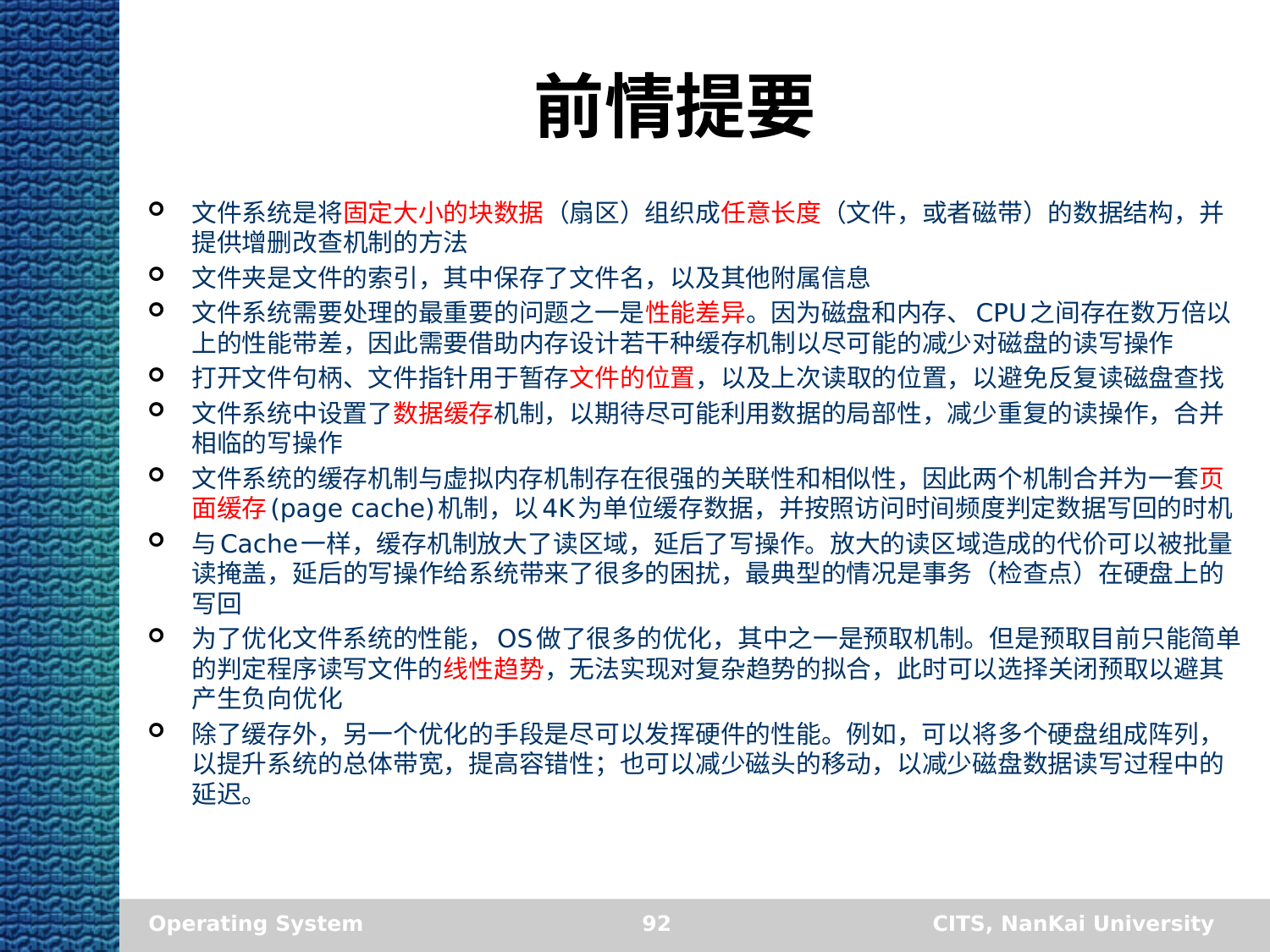

# 前情提要
文件系统是将固定大小的块数据（扇区）组织成任意长度（文件，或者磁带）的数据结构，并提供增删改查机制的方法
文件夹是文件的索引，其中保存了文件名，以及其他附属信息
文件系统需要处理的最重要的问题之一是性能差异。因为磁盘和内存、CPU之间存在数万倍以上的性能带差，因此需要借助内存设计若干种缓存机制以尽可能的减少对磁盘的读写操作
打开文件句柄、文件指针用于暂存文件的位置，以及上次读取的位置，以避免反复读磁盘查找
文件系统中设置了数据缓存机制，以期待尽可能利用数据的局部性，减少重复的读操作，合并相临的写操作
文件系统的缓存机制与虚拟内存机制存在很强的关联性和相似性，因此两个机制合并为一套页面缓存(page cache)机制，以4K为单位缓存数据，并按照访问时间频度判定数据写回的时机
与Cache一样，缓存机制放大了读区域，延后了写操作。放大的读区域造成的代价可以被批量读掩盖，延后的写操作给系统带来了很多的困扰，最典型的情况是事务（检查点）在硬盘上的写回
为了优化文件系统的性能，OS做了很多的优化，其中之一是预取机制。但是预取目前只能简单的判定程序读写文件的线性趋势，无法实现对复杂趋势的拟合，此时可以选择关闭预取以避其产生负向优化
除了缓存外，另一个优化的手段是尽可以发挥硬件的性能。例如，可以将多个硬盘组成阵列，以提升系统的总体带宽，提高容错性；也可以减少磁头的移动，以减少磁盘数据读写过程中的延迟。
Operating System
92
CITS, NanKai University